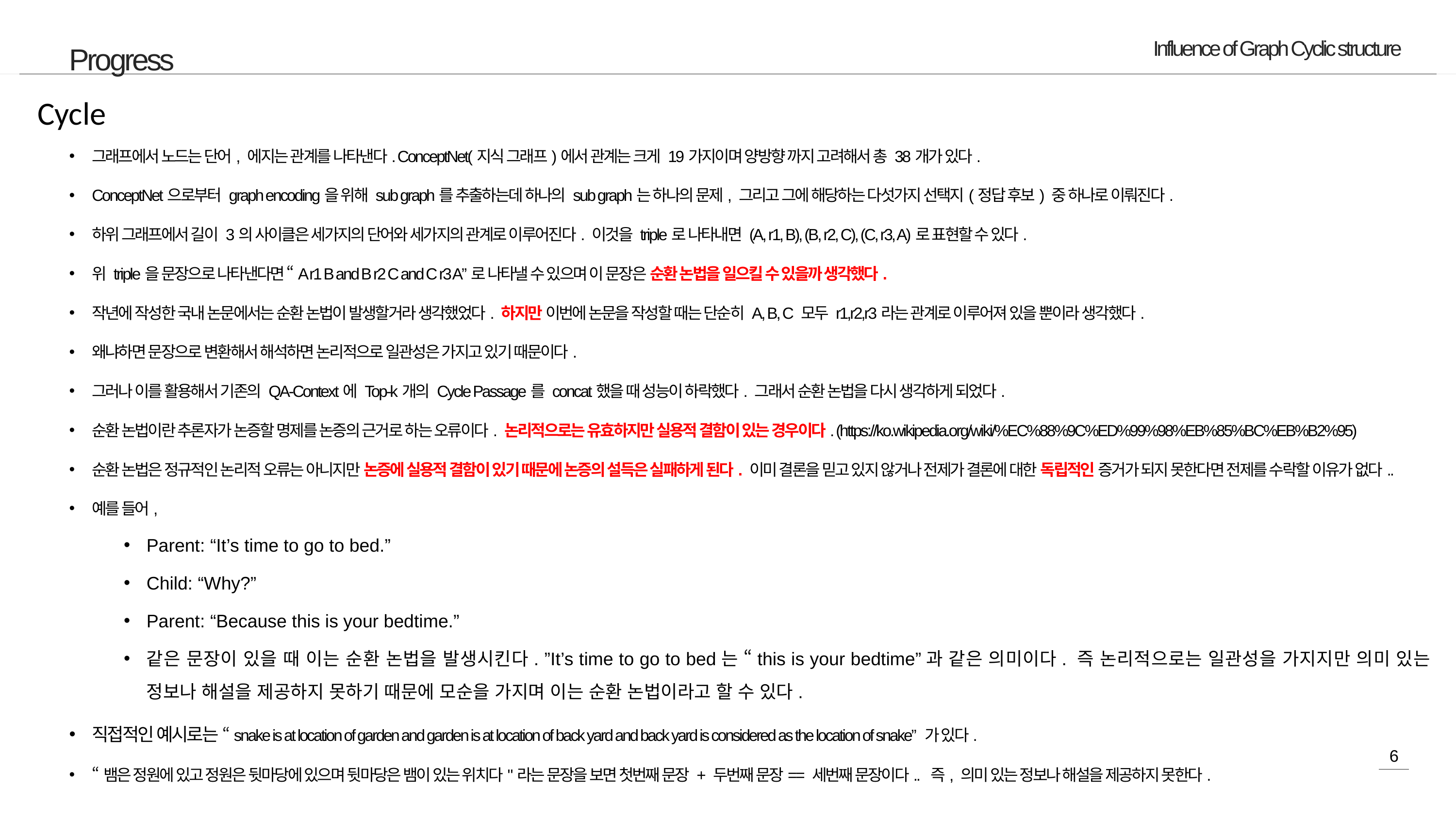

Progress
Cycle
그래프에서 노드는 단어, 에지는 관계를 나타낸다. ConceptNet(지식 그래프)에서 관계는 크게 19가지이며 양방향 까지 고려해서 총 38개가 있다.
ConceptNet으로부터 graph encoding을 위해 sub graph를 추출하는데 하나의 sub graph는 하나의 문제, 그리고 그에 해당하는 다섯가지 선택지(정답 후보) 중 하나로 이뤄진다.
하위 그래프에서 길이 3의 사이클은 세가지의 단어와 세가지의 관계로 이루어진다. 이것을 triple로 나타내면 (A, r1, B), (B, r2, C), (C, r3, A)로 표현할 수 있다.
위 triple을 문장으로 나타낸다면 “A r1 B and B r2 C and C r3 A”로 나타낼 수 있으며 이 문장은 순환 논법을 일으킬 수 있을까 생각했다.
작년에 작성한 국내 논문에서는 순환 논법이 발생할거라 생각했었다. 하지만 이번에 논문을 작성할 때는 단순히 A, B, C 모두 r1,r2,r3라는 관계로 이루어져 있을 뿐이라 생각했다.
왜냐하면 문장으로 변환해서 해석하면 논리적으로 일관성은 가지고 있기 때문이다.
그러나 이를 활용해서 기존의 QA-Context에 Top-k개의 Cycle Passage를 concat했을 때 성능이 하락했다. 그래서 순환 논법을 다시 생각하게 되었다.
순환 논법이란 추론자가 논증할 명제를 논증의 근거로 하는 오류이다. 논리적으로는 유효하지만 실용적 결함이 있는 경우이다. (https://ko.wikipedia.org/wiki/%EC%88%9C%ED%99%98%EB%85%BC%EB%B2%95)
순환 논법은 정규적인 논리적 오류는 아니지만 논증에 실용적 결함이 있기 때문에 논증의 설득은 실패하게 된다. 이미 결론을 믿고 있지 않거나 전제가 결론에 대한 독립적인 증거가 되지 못한다면 전제를 수락할 이유가 없다..
예를 들어,
Parent: “It’s time to go to bed.”
Child: “Why?”
Parent: “Because this is your bedtime.”
같은 문장이 있을 때 이는 순환 논법을 발생시킨다. ”It’s time to go to bed는 “this is your bedtime”과 같은 의미이다. 즉 논리적으로는 일관성을 가지지만 의미 있는 정보나 해설을 제공하지 못하기 때문에 모순을 가지며 이는 순환 논법이라고 할 수 있다.
직접적인 예시로는 “snake is at location of garden and garden is at location of back yard and back yard is considered as the location of snake” 가 있다.
“뱀은 정원에 있고 정원은 뒷마당에 있으며 뒷마당은 뱀이 있는 위치다"라는 문장을 보면 첫번째 문장 + 두번째 문장== 세번째 문장이다..  즉, 의미 있는 정보나 해설을 제공하지 못한다.